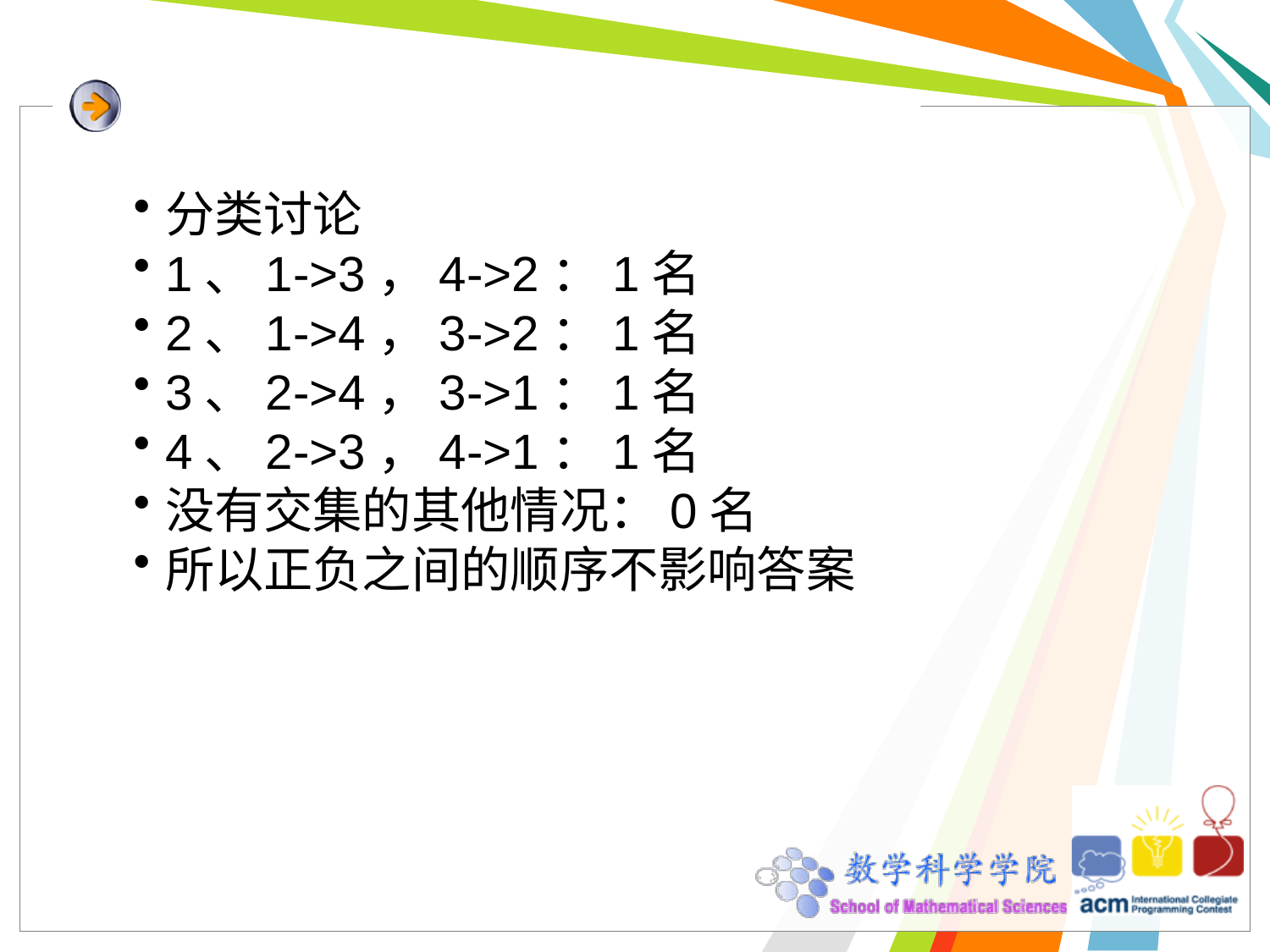

31

分类讨论
1、1->3，4->2：1名
2、1->4，3->2：1名
3、2->4，3->1：1名
4、2->3，4->1：1名
没有交集的其他情况：0名
所以正负之间的顺序不影响答案